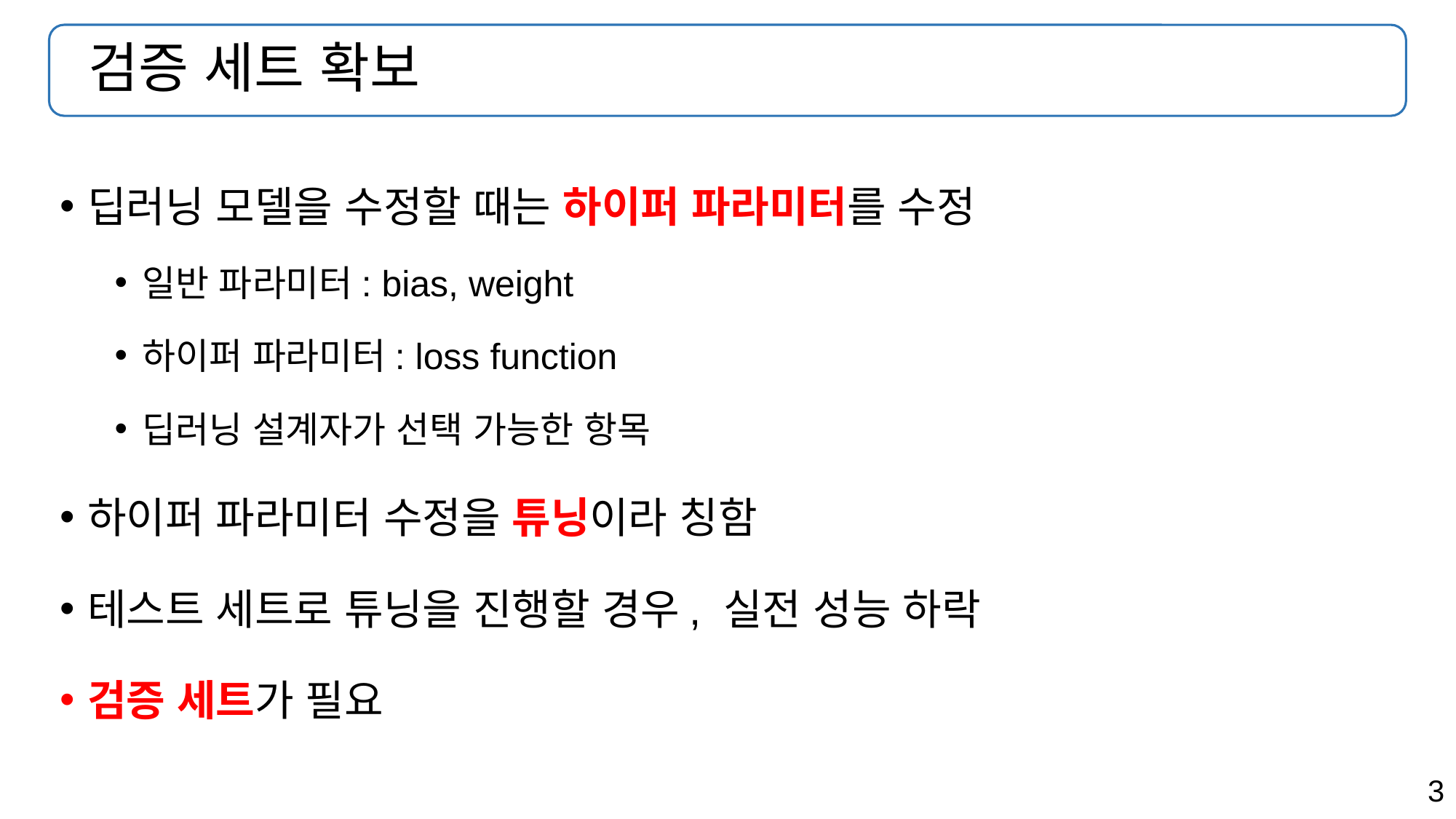

# 검증 세트 확보
딥러닝 모델을 수정할 때는 하이퍼 파라미터를 수정
일반 파라미터: bias, weight
하이퍼 파라미터: loss function
딥러닝 설계자가 선택 가능한 항목
하이퍼 파라미터 수정을 튜닝이라 칭함
테스트 세트로 튜닝을 진행할 경우, 실전 성능 하락
검증 세트가 필요